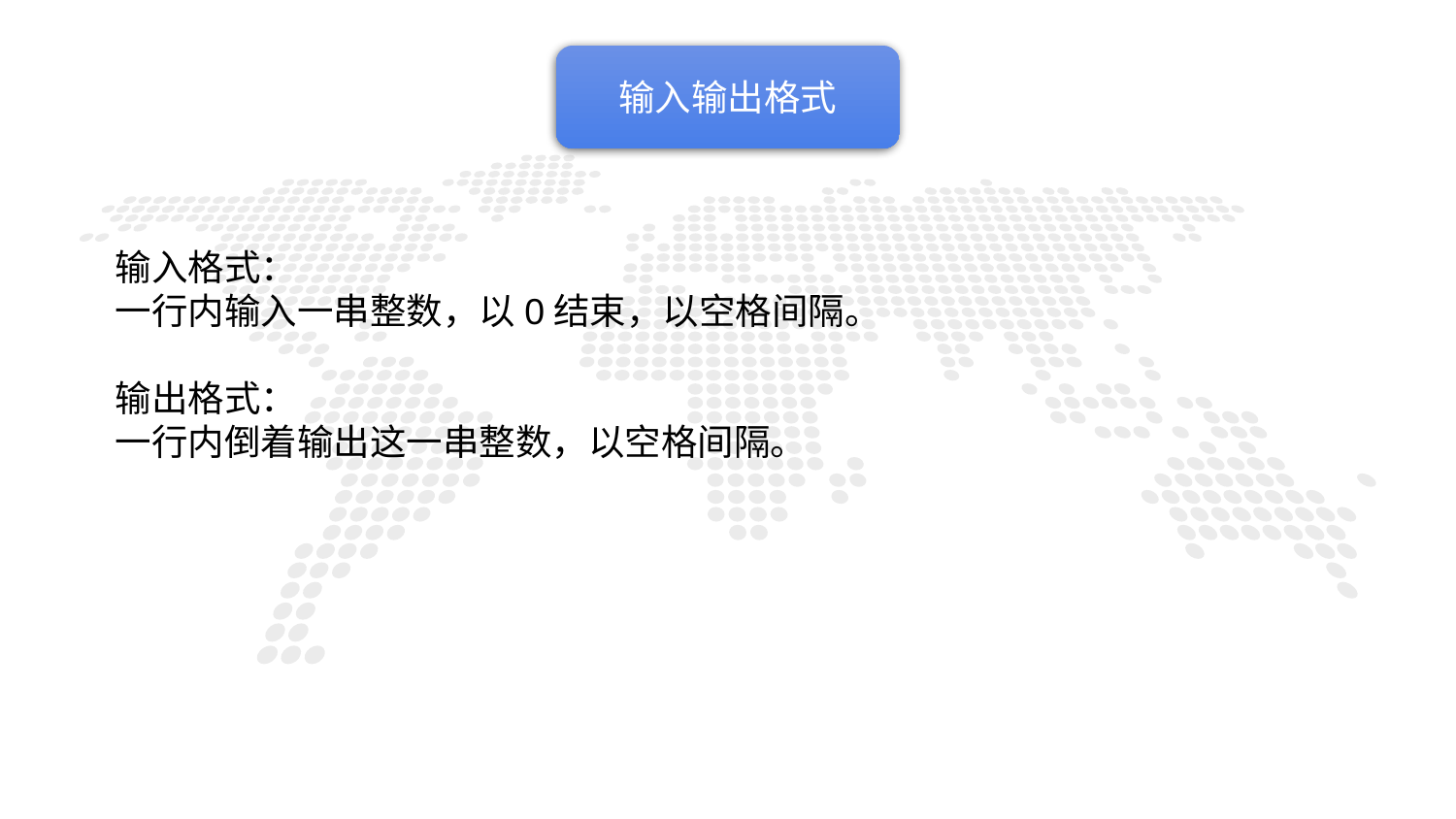

输入输出格式
输入格式：
一行内输入一串整数，以0结束，以空格间隔。

输出格式：
一行内倒着输出这一串整数，以空格间隔。